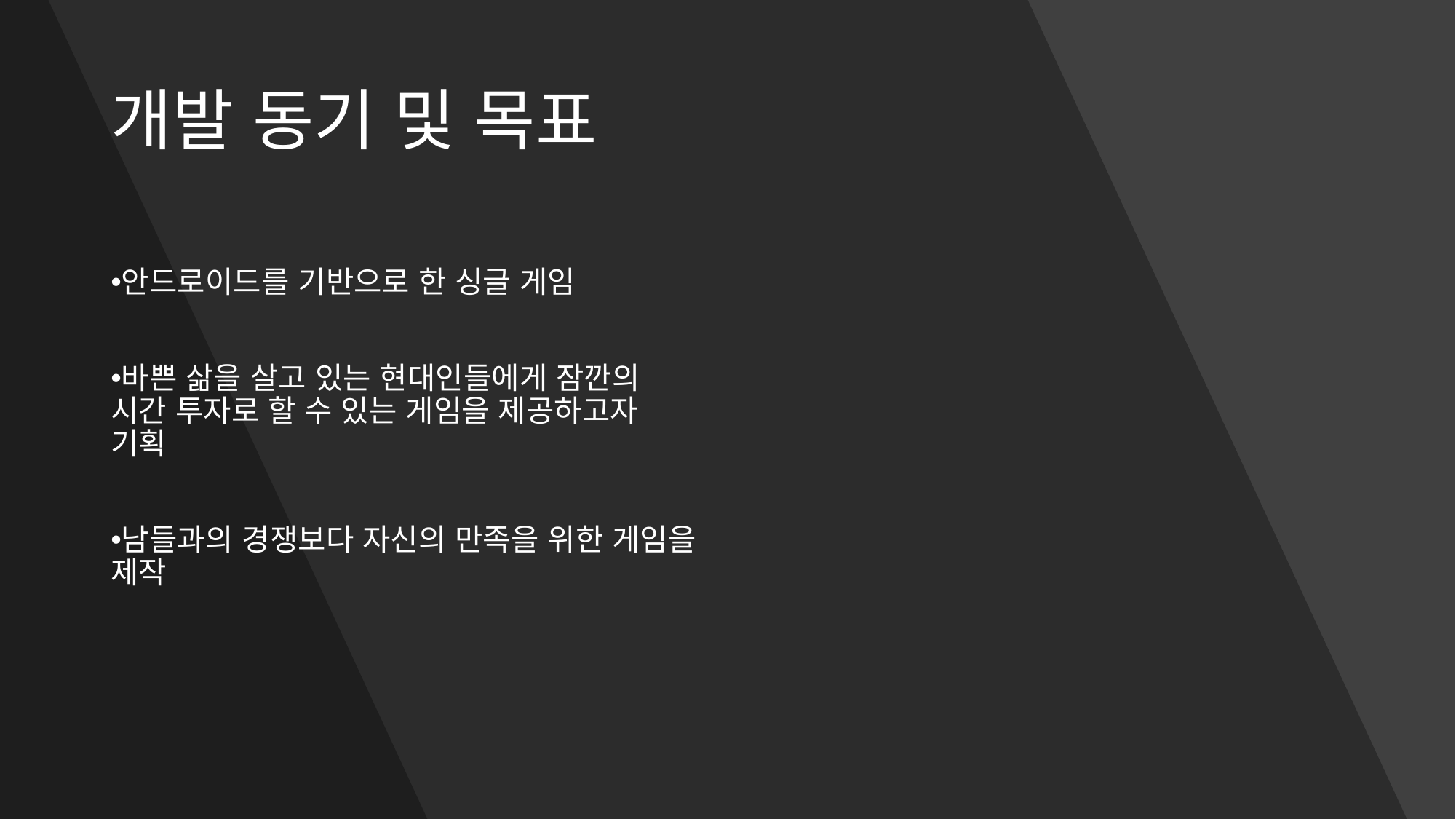

# 개발 동기 및 목표
안드로이드를 기반으로 한 싱글 게임

바쁜 삶을 살고 있는 현대인들에게 잠깐의 시간 투자로 할 수 있는 게임을 제공하고자 기획

남들과의 경쟁보다 자신의 만족을 위한 게임을 제작